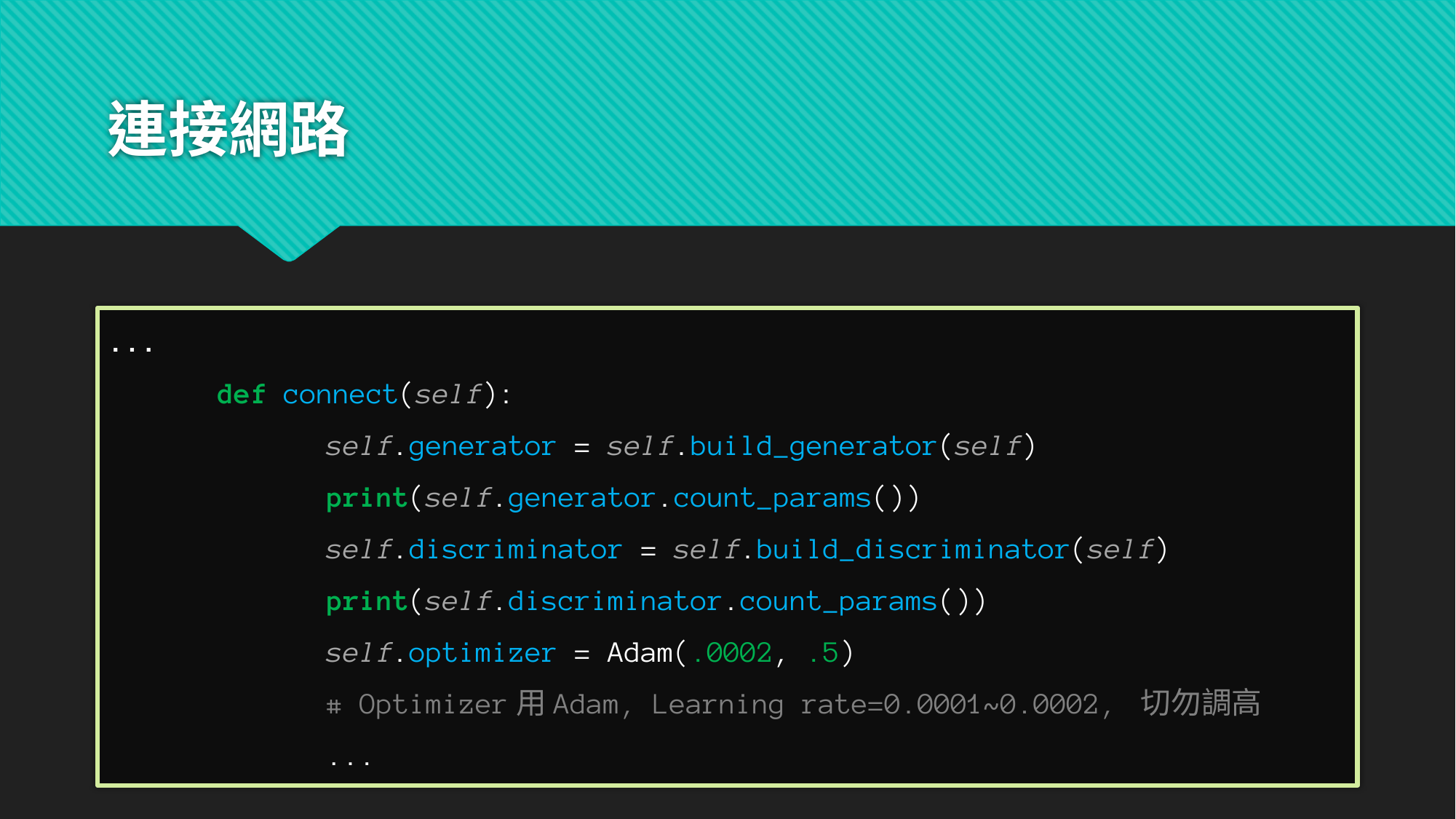

# 連接網路
...
	def connect(self):
		self.generator = self.build_generator(self)
		print(self.generator.count_params())
		self.discriminator = self.build_discriminator(self)
		print(self.discriminator.count_params())
		self.optimizer = Adam(.0002, .5)
		# Optimizer用Adam, Learning rate=0.0001~0.0002, 切勿調高
		...